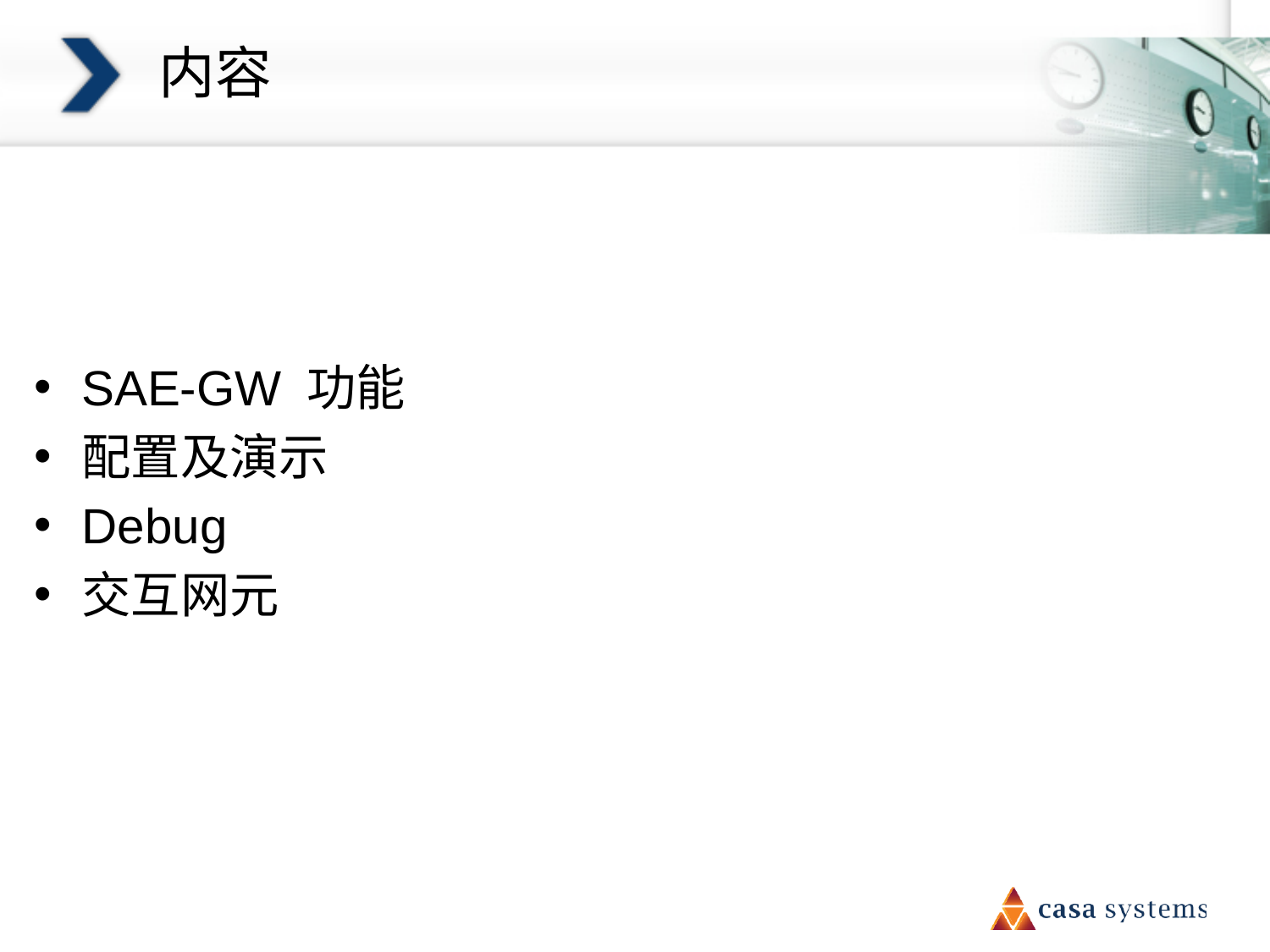

# 内容

SAE-GW 功能
配置及演示
Debug
交互网元